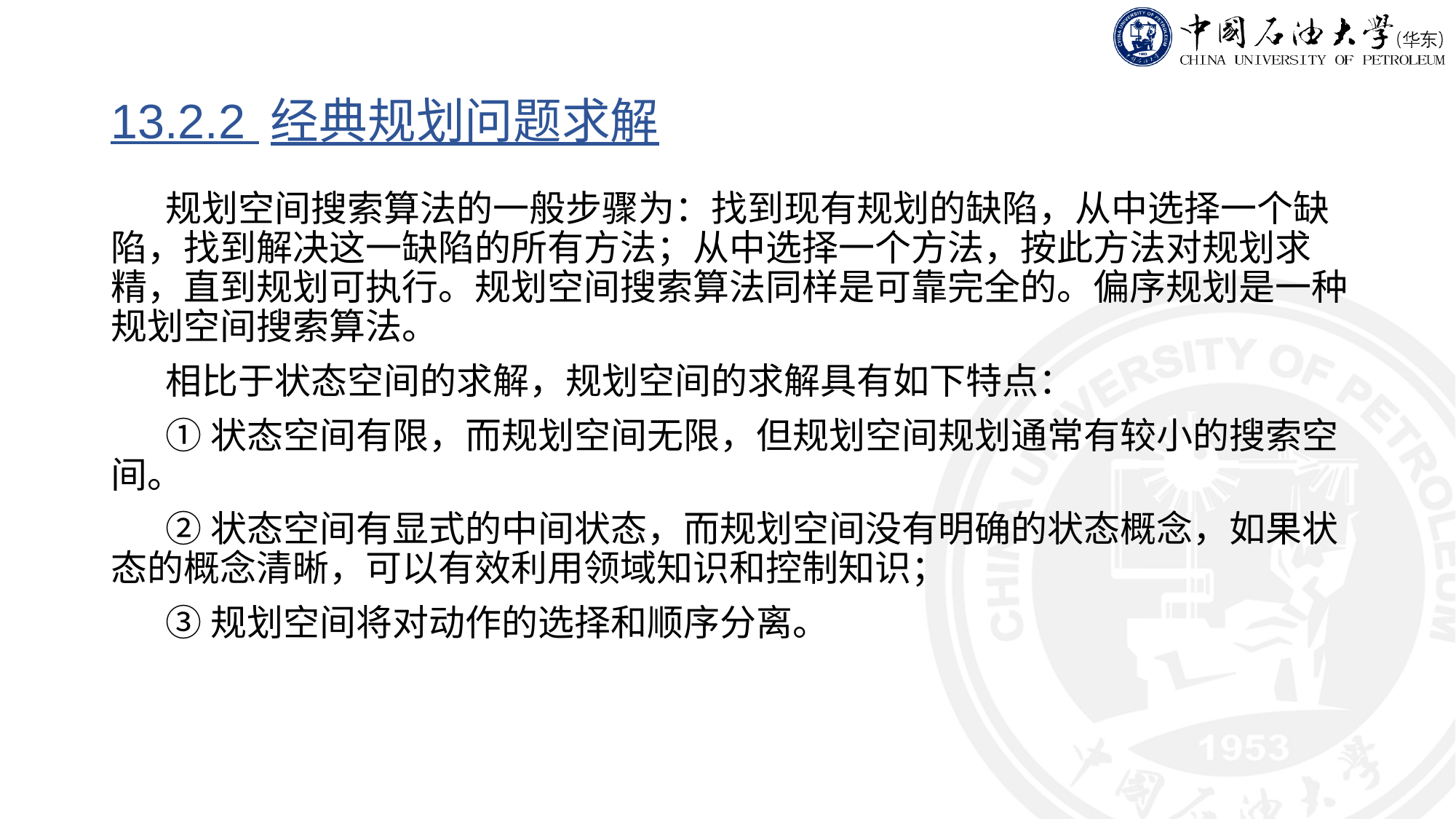

# 13.2.2 经典规划问题求解
规划空间搜索算法的一般步骤为：找到现有规划的缺陷，从中选择一个缺陷，找到解决这一缺陷的所有方法；从中选择一个方法，按此方法对规划求精，直到规划可执行。规划空间搜索算法同样是可靠完全的。偏序规划是一种规划空间搜索算法。
相比于状态空间的求解，规划空间的求解具有如下特点：
①状态空间有限，而规划空间无限，但规划空间规划通常有较小的搜索空间。
②状态空间有显式的中间状态，而规划空间没有明确的状态概念，如果状态的概念清晰，可以有效利用领域知识和控制知识；
③规划空间将对动作的选择和顺序分离。